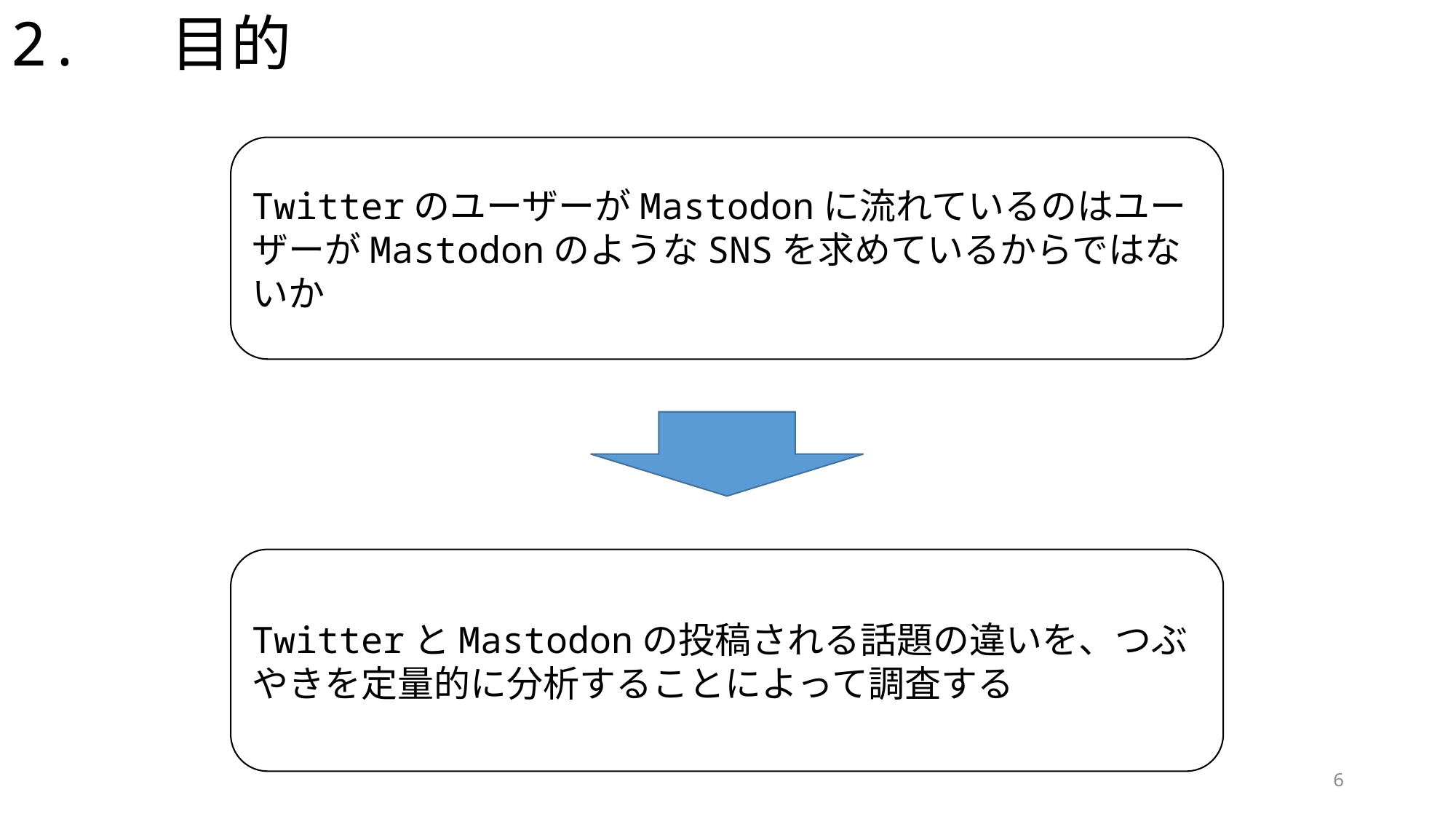

2.  目的
TwitterのユーザーがMastodonに流れているのはユーザーがMastodonのようなSNSを求めているからではないか

TwitterとMastodonの投稿される話題の違いを、つぶやきを定量的に分析することによって調査する
6